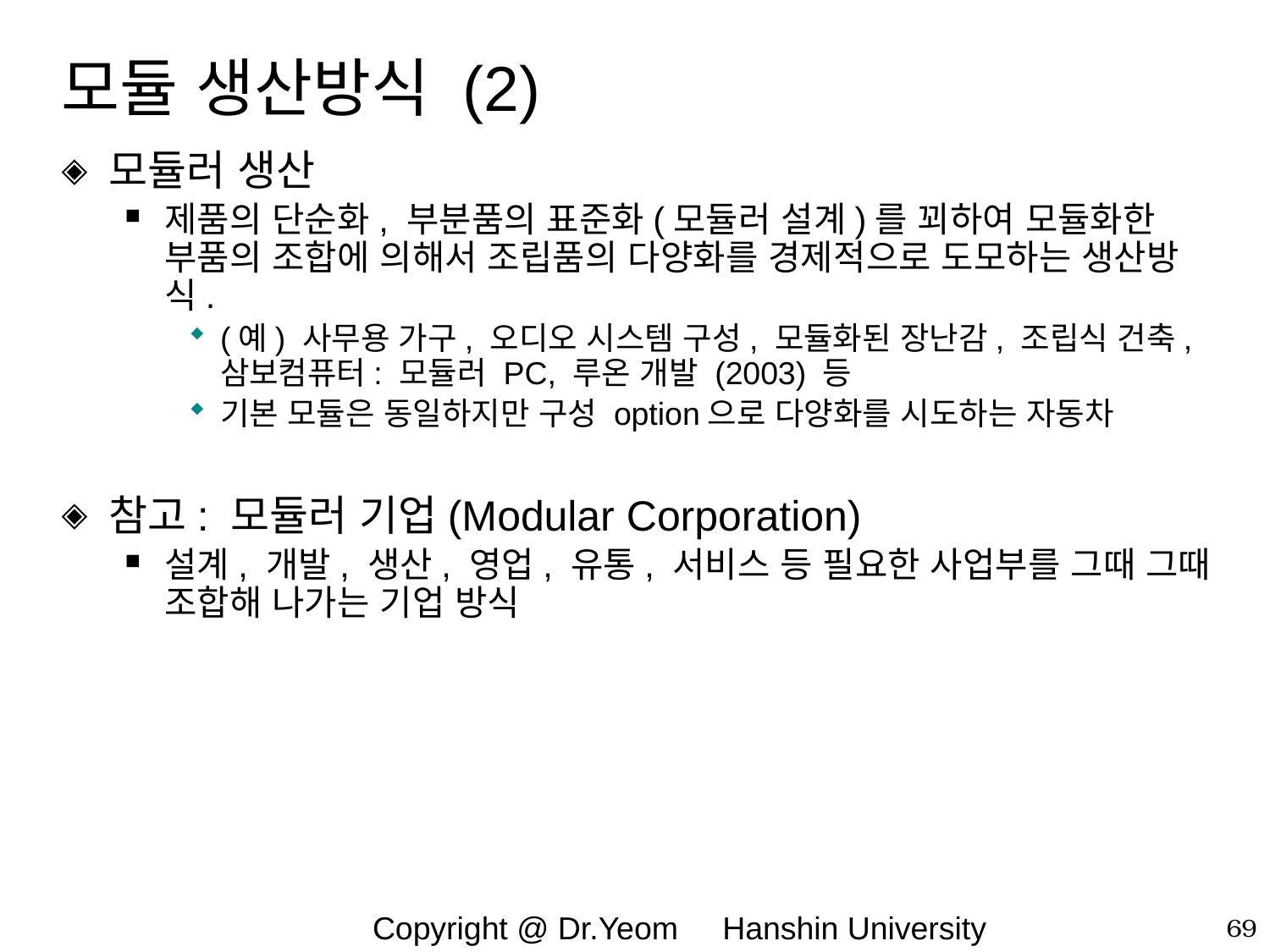

# 모듈 생산방식 (2)
모듈러 생산
제품의 단순화, 부분품의 표준화(모듈러 설계)를 꾀하여 모듈화한 부품의 조합에 의해서 조립품의 다양화를 경제적으로 도모하는 생산방식.
(예) 사무용 가구, 오디오 시스템 구성, 모듈화된 장난감, 조립식 건축, 삼보컴퓨터: 모듈러 PC, 루온 개발 (2003) 등
기본 모듈은 동일하지만 구성 option으로 다양화를 시도하는 자동차

참고: 모듈러 기업(Modular Corporation)
설계, 개발, 생산, 영업, 유통, 서비스 등 필요한 사업부를 그때 그때 조합해 나가는 기업 방식
69